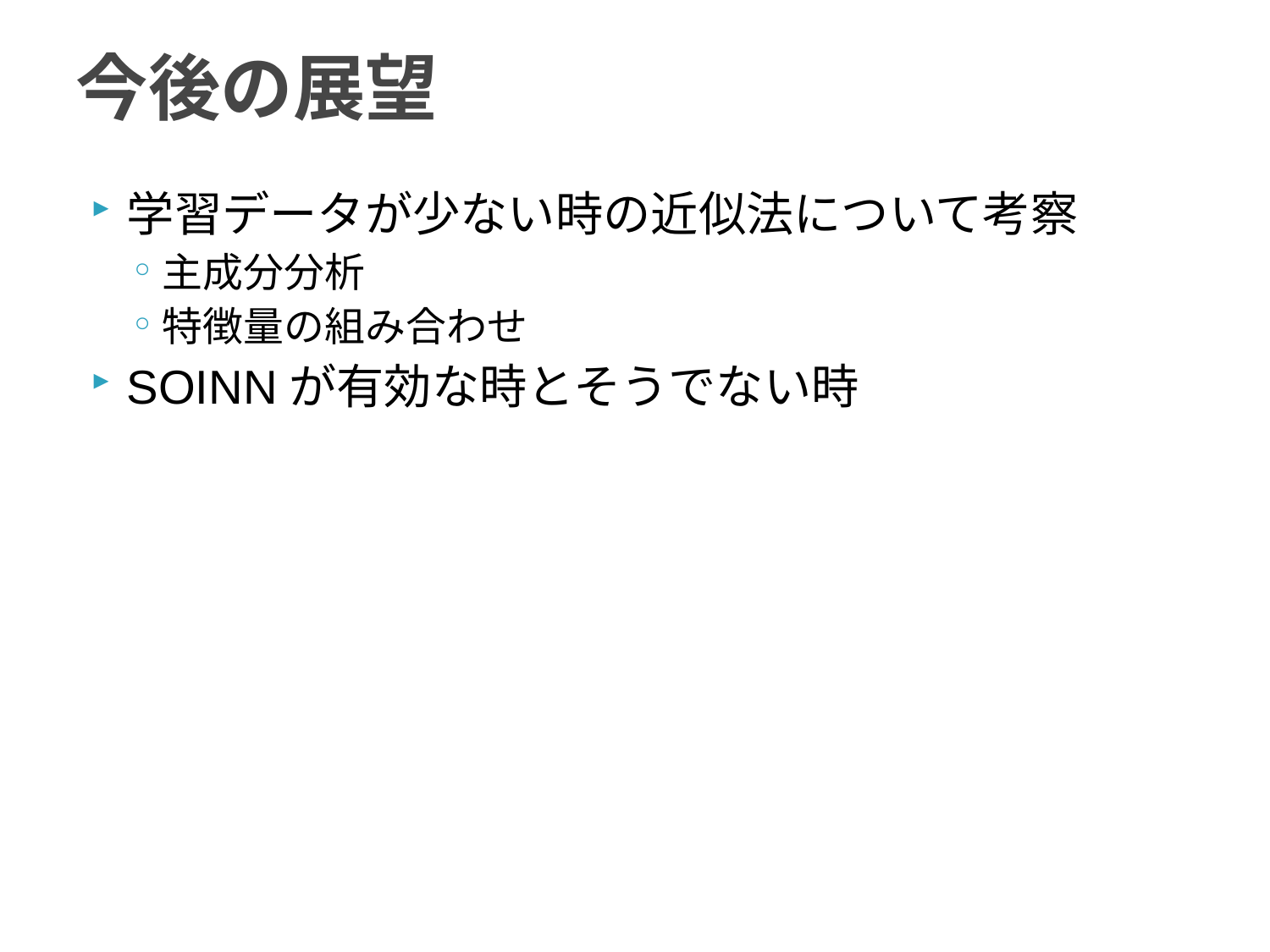

# 今後の展望
学習データが少ない時の近似法について考察
主成分分析
特徴量の組み合わせ
SOINNが有効な時とそうでない時